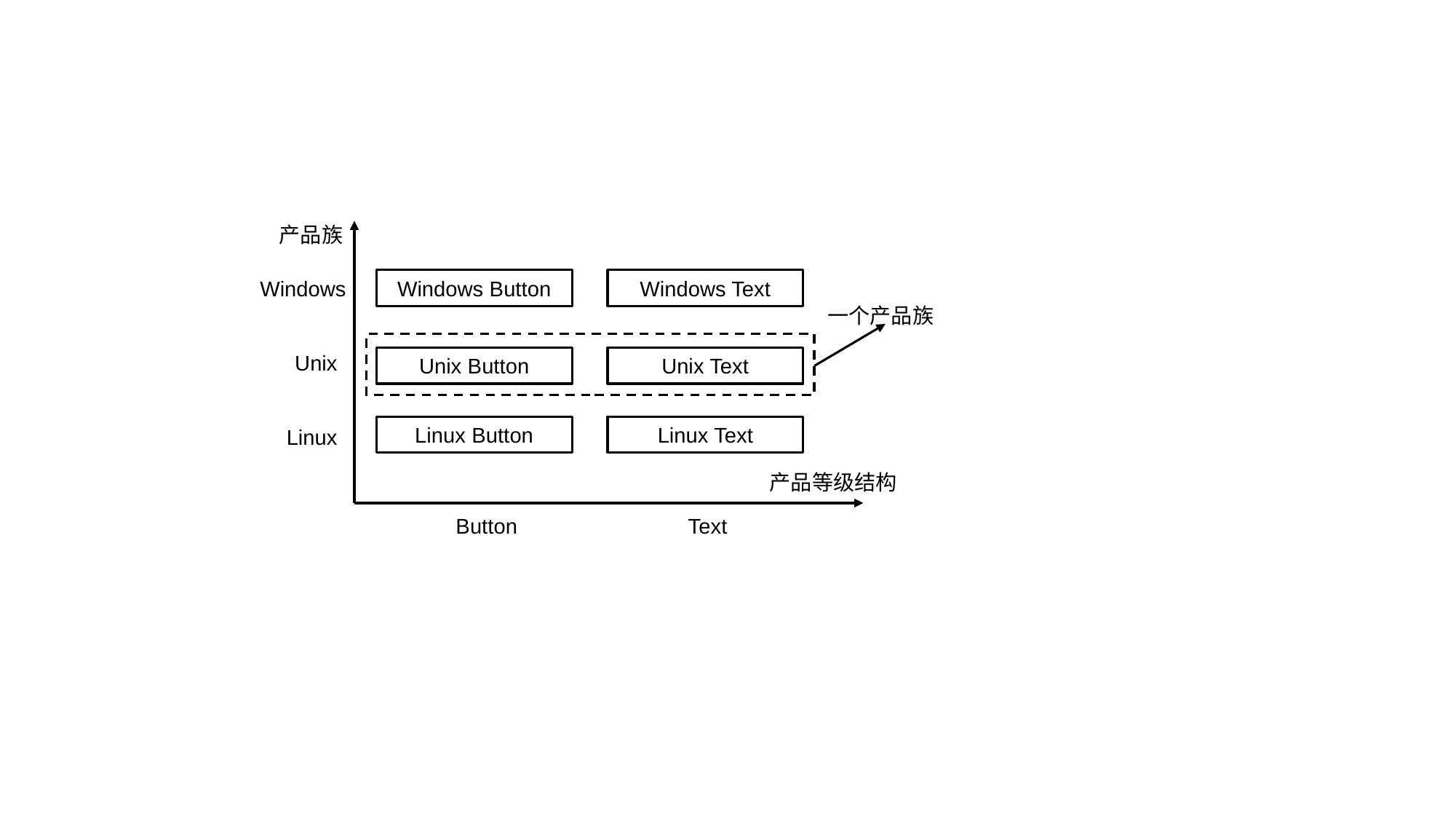

产品族
Windows
Windows Button
Windows Text
一个产品族

Unix
Unix Button
Unix Text
Linux Button
Linux Text
Linux
产品等级结构
Button
Text